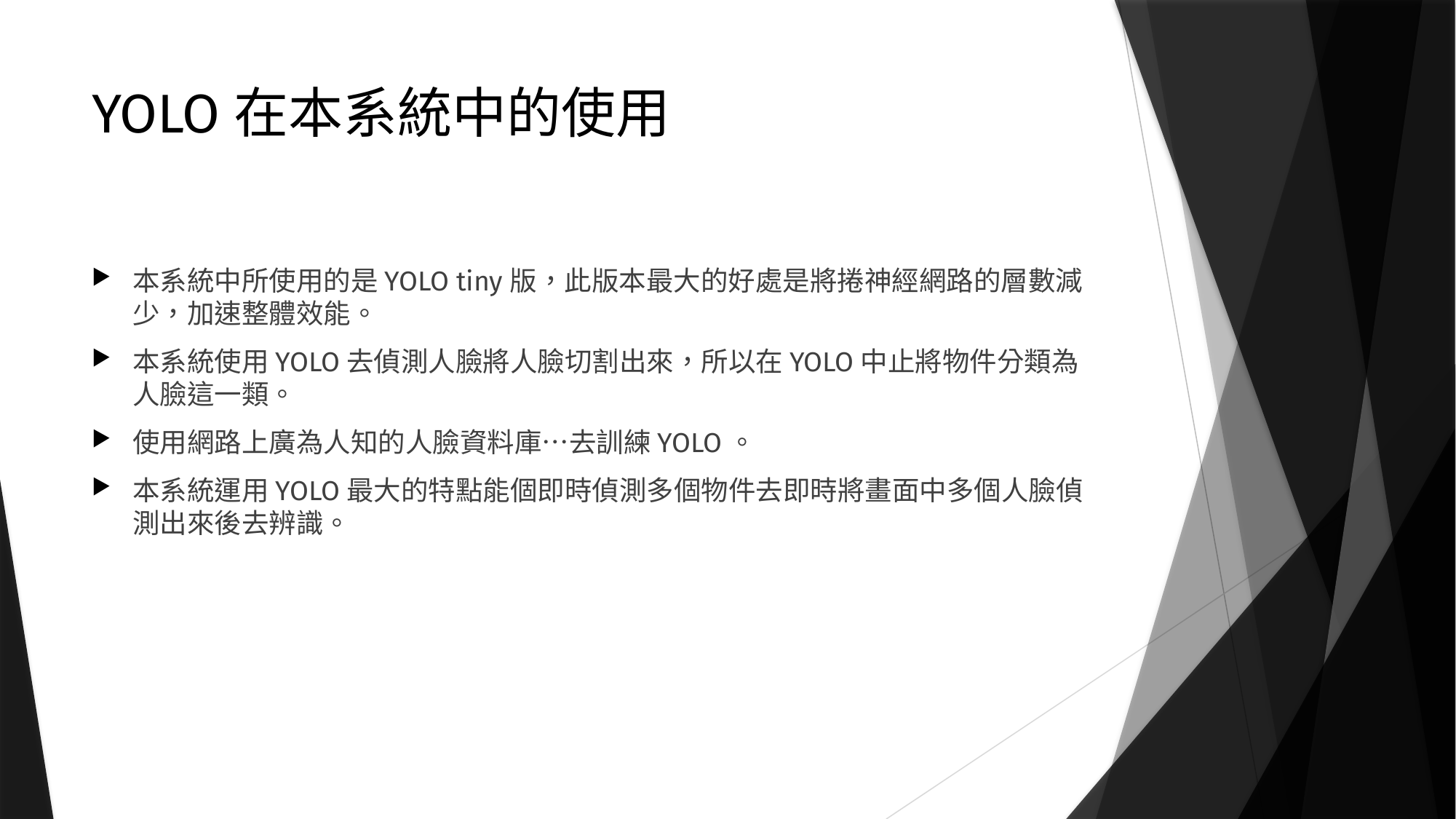

# YOLO在本系統中的使用
本系統中所使用的是YOLO tiny版，此版本最大的好處是將捲神經網路的層數減少，加速整體效能。
本系統使用YOLO去偵測人臉將人臉切割出來，所以在YOLO中止將物件分類為人臉這一類。
使用網路上廣為人知的人臉資料庫…去訓練YOLO。
本系統運用YOLO最大的特點能個即時偵測多個物件去即時將畫面中多個人臉偵測出來後去辨識。